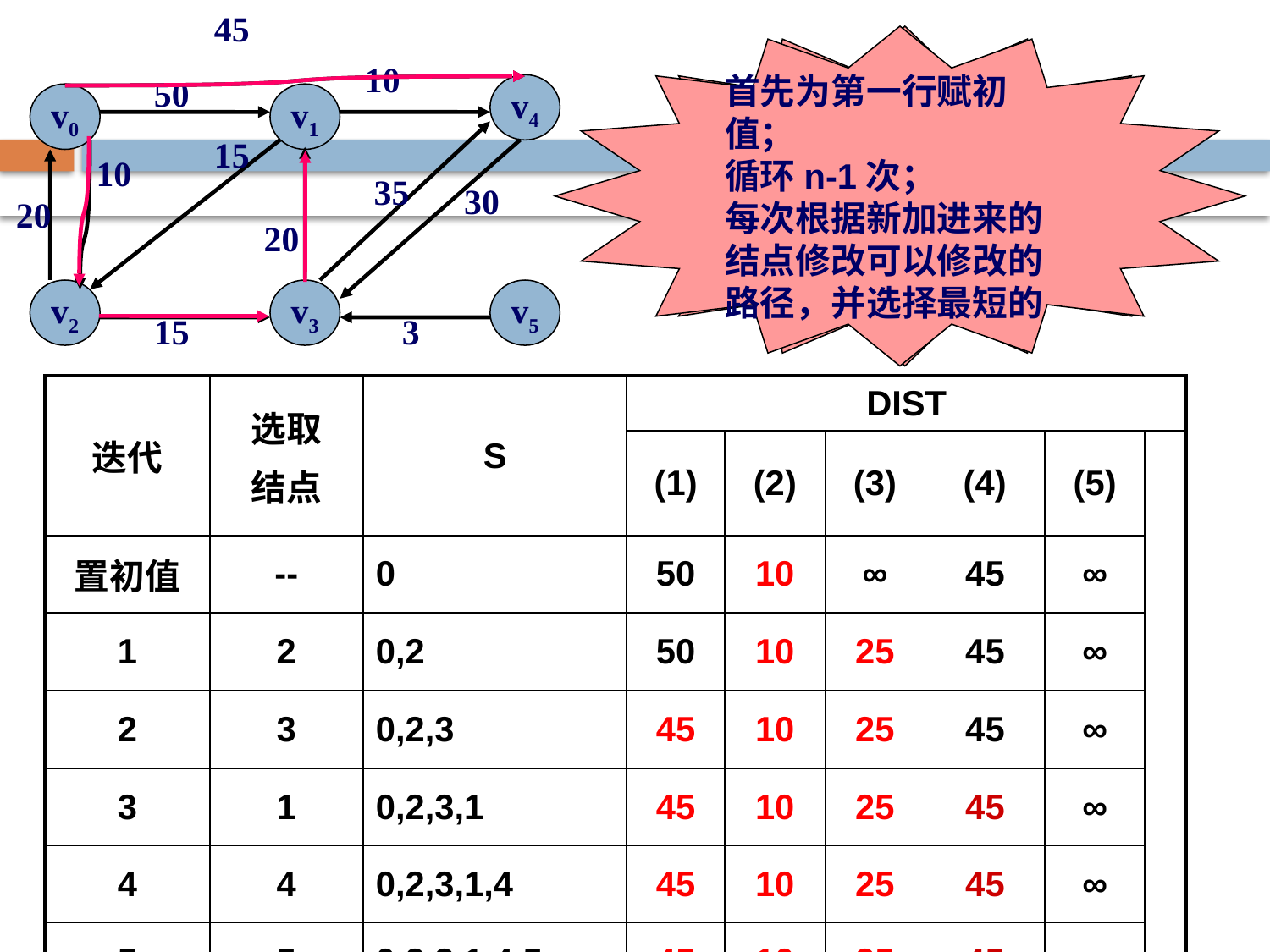

45
首先为第一行赋初值；
循环n-1次；
每次根据新加进来的结点修改可以修改的路径，并选择最短的
考虑需要哪些存储结构？
算法如何实现？
循环需要几次？
每次循环做什么工作？
10
50
v4
v0
v1

15

10

35
30
20
20
v2
v3
v5
15
3

| 迭代 | 选取 结点 | S | DIST |  |  |  |  |  |
| --- | --- | --- | --- | --- | --- | --- | --- | --- |
|  |  |  | (1) | (2) | (3) | (4) | (5) |  |
| 置初值 | -- | 0 | 50 | 10 | ∞ | 45 | ∞ |  |
| 1 | 2 | 0,2 | 50 | 10 | 25 | 45 | ∞ |  |
| 2 | 3 | 0,2,3 | 45 | 10 | 25 | 45 | ∞ |  |
| 3 | 1 | 0,2,3,1 | 45 | 10 | 25 | 45 | ∞ |  |
| 4 | 4 | 0,2,3,1,4 | 45 | 10 | 25 | 45 | ∞ |  |
| 5 | 5 | 0,2,3,1,4,5 | 45 | 10 | 25 | 45 | ∞ |  |